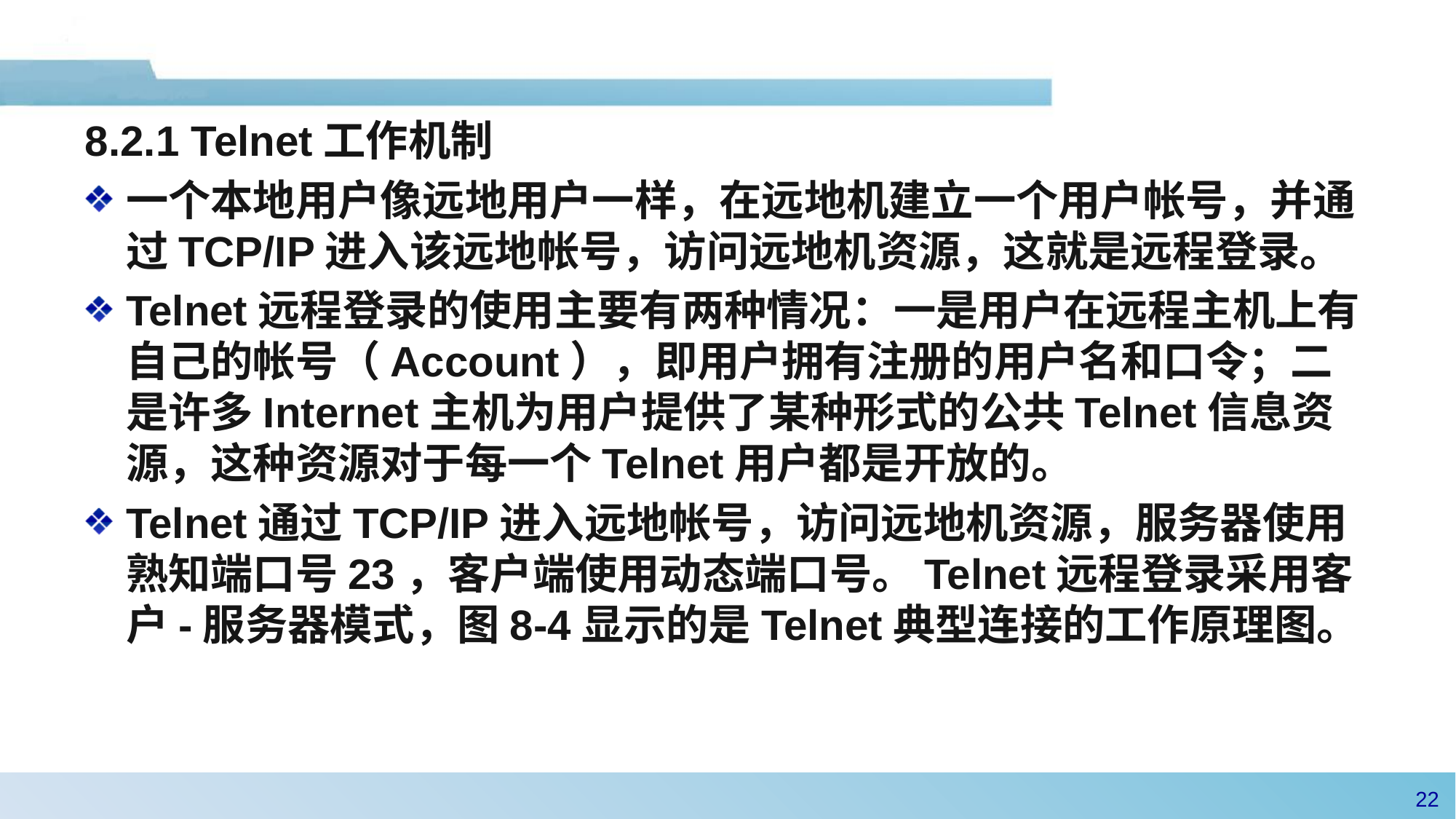

#
8.2.1 Telnet工作机制
一个本地用户像远地用户一样，在远地机建立一个用户帐号，并通过TCP/IP进入该远地帐号，访问远地机资源，这就是远程登录。
Telnet远程登录的使用主要有两种情况：一是用户在远程主机上有自己的帐号（Account），即用户拥有注册的用户名和口令；二是许多Internet主机为用户提供了某种形式的公共Telnet信息资源，这种资源对于每一个Telnet用户都是开放的。
Telnet通过TCP/IP进入远地帐号，访问远地机资源，服务器使用熟知端口号23，客户端使用动态端口号。Telnet远程登录采用客户-服务器模式，图8-4显示的是Telnet典型连接的工作原理图。
22